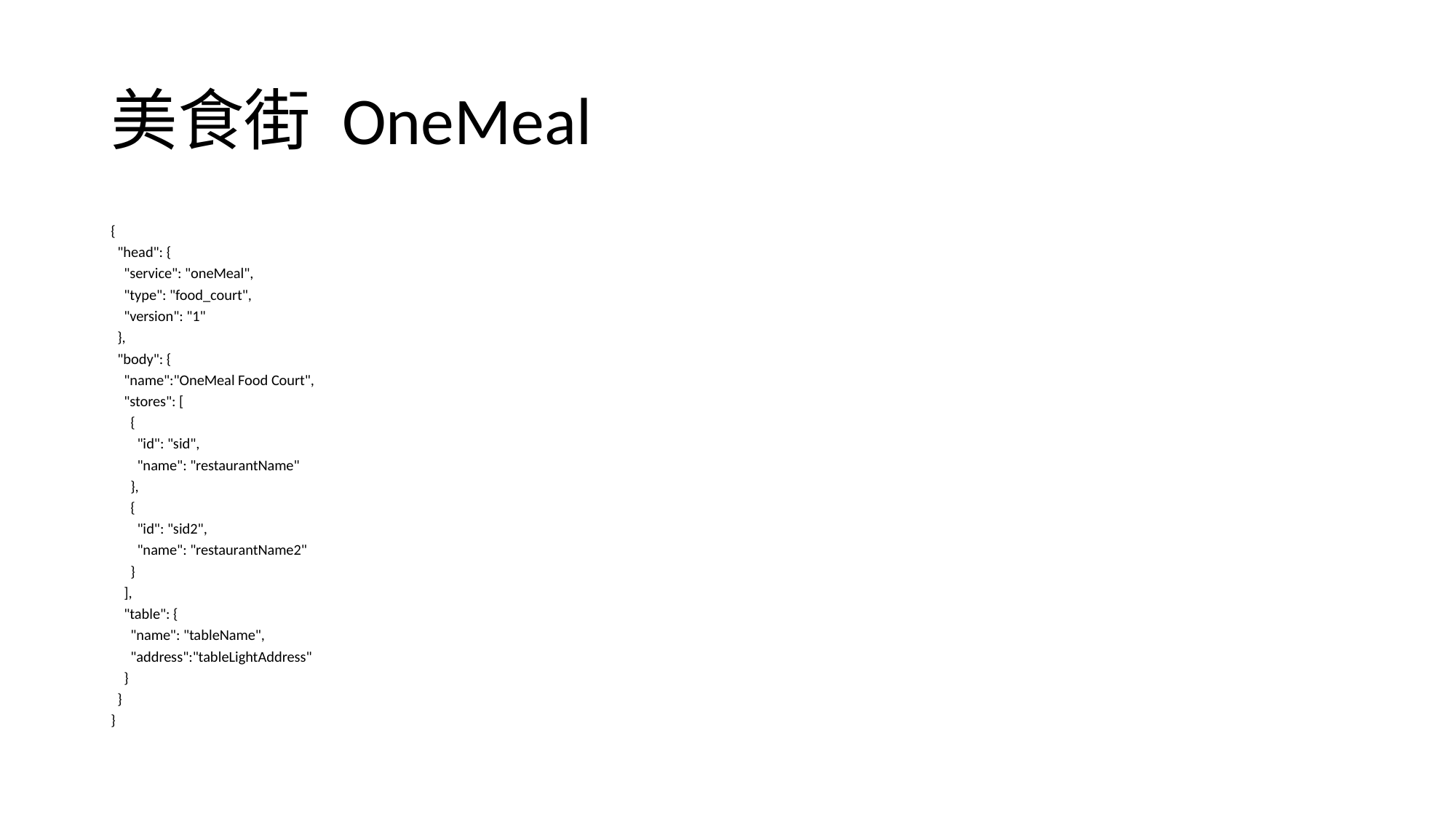

# 美食街 OneMeal
{
  "head": {
    "service": "oneMeal",
    "type": "food_court",
    "version": "1"
  },
  "body": {
    "name":"OneMeal Food Court",
    "stores": [
      {
        "id": "sid",
        "name": "restaurantName"
      },
      {
        "id": "sid2",
        "name": "restaurantName2"
      }
    ],
    "table": {
      "name": "tableName",
      "address":"tableLightAddress"
    }
  }
}